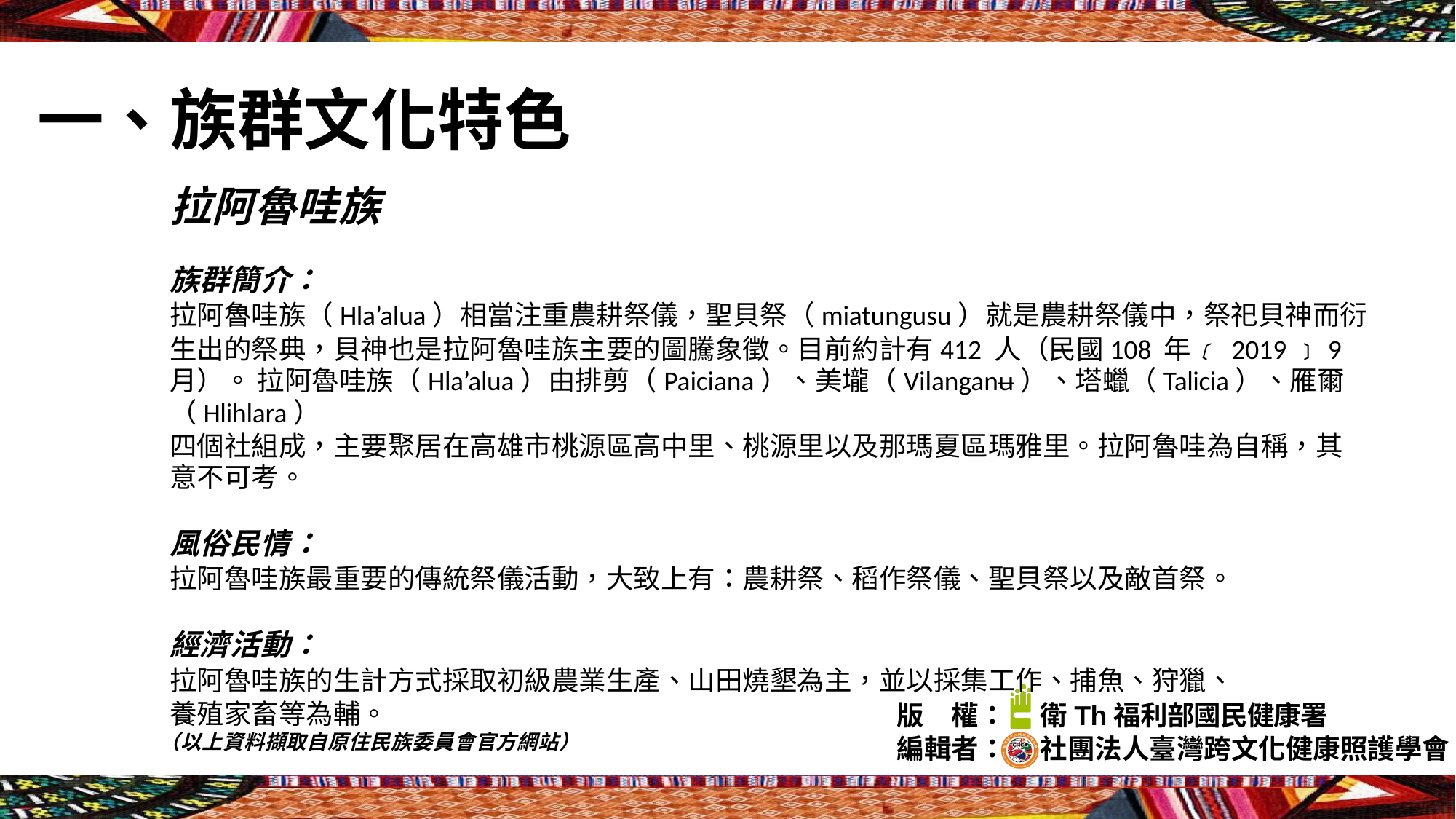

# 一、族群文化特色
拉阿魯哇族
族群簡介：
拉阿魯哇族（Hla’alua）相當注重農耕祭儀，聖貝祭（miatungusu）就是農耕祭儀中，祭祀貝神而衍
生出的祭典，貝神也是拉阿魯哇族主要的圖騰象徵。目前約計有412 人（民國108 年﹝ 2019 ﹞ 9 月）。 拉阿魯哇族（Hla’alua）由排剪（Paiciana）、美壠（Vilanganʉ）、塔蠟（Talicia）、雁爾（Hlihlara）
四個社組成，主要聚居在高雄市桃源區高中里、桃源里以及那瑪夏區瑪雅里。拉阿魯哇為自稱，其 意不可考。

風俗民情：
拉阿魯哇族最重要的傳統祭儀活動，大致上有：農耕祭、稻作祭儀、聖貝祭以及敵首祭。

經濟活動：
拉阿魯哇族的生計方式採取初級農業生產、山田燒墾為主，並以採集工作、捕魚、狩獵、 養殖家畜等為輔。

版
權：
衛Th福利部國民健康署
社團法人臺灣跨文化健康照護學會
編輯者：

（以上資料擷取自原住民族委員會官方網站）